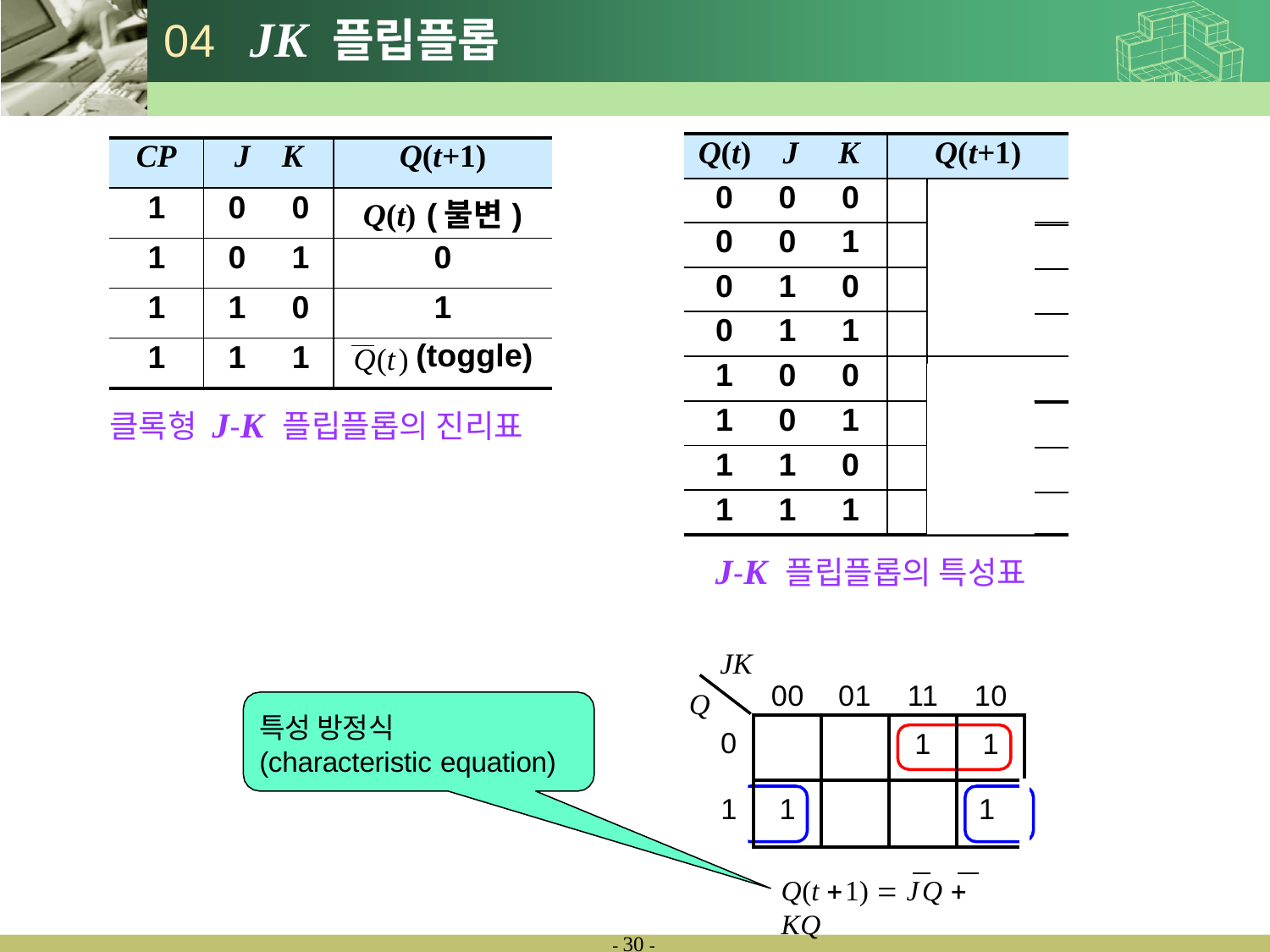

# 04	JK 플립플롭
| Q(t) J K | Q(t+1) |  |
| --- | --- | --- |
| 0 0 0 |  |  |
| 0 0 1 |  |  |
| 0 1 0 |  |  |
| 0 1 1 |  |  |
| 1 0 0 |  |  |
| 1 0 1 |  |  |
| 1 1 0 |  |  |
| 1 1 1 |  |  |
| CP | J K | Q(t+1) |
| --- | --- | --- |
| 1 | 0 0 | Q(t) (불변) |
| 1 | 0 1 | 0 |
| 1 | 1 0 | 1 |
| 1 | 1 1 | Q(t) (toggle) |
0
0
1
1

1
0
1
0

클록형 J-K 플립플롭의 진리표

J-K 플립플롭의 특성표
| JK |  |  |  |  |  |  |
| --- | --- | --- | --- | --- | --- | --- |
|  |  | 00 | 01 | 11 | 10 |  |
| 0 |  |  |  | 1 | 1 |  |
| 1 |  | 1 |  |  | 1 |  |

Q

특성 방정식
(characteristic equation)

Q(t +1) = JQ + KQ

- 30 -